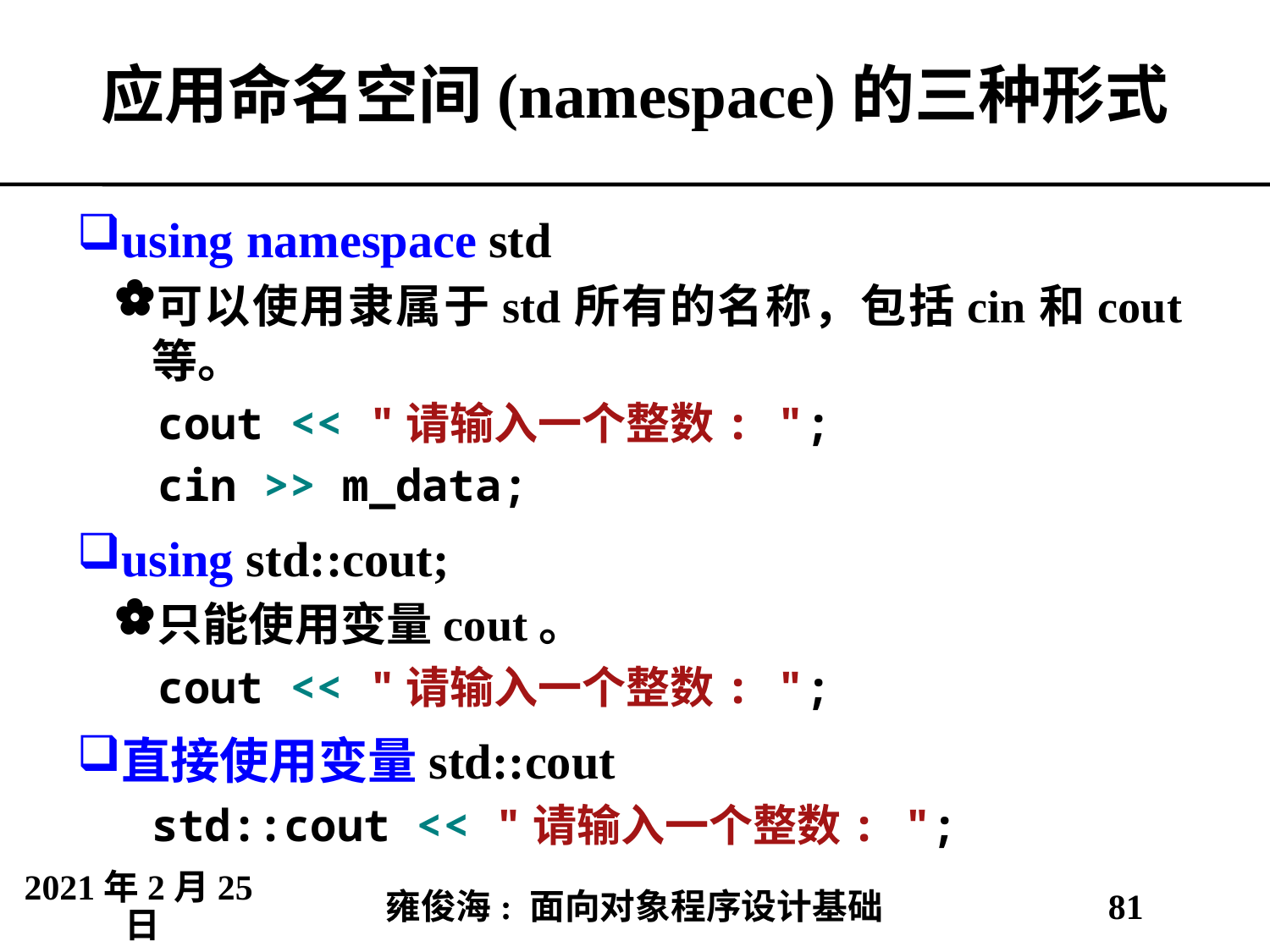

# 应用命名空间(namespace)的三种形式

using namespace std
可以使用隶属于std所有的名称，包括cin和cout等。
cout << "请输入一个整数: ";
cin >> m_data;
using std::cout;
只能使用变量cout。
cout << "请输入一个整数: ";
直接使用变量std::cout
std::cout << "请输入一个整数: ";
2021年2月25日
雍俊海: 面向对象程序设计基础
81